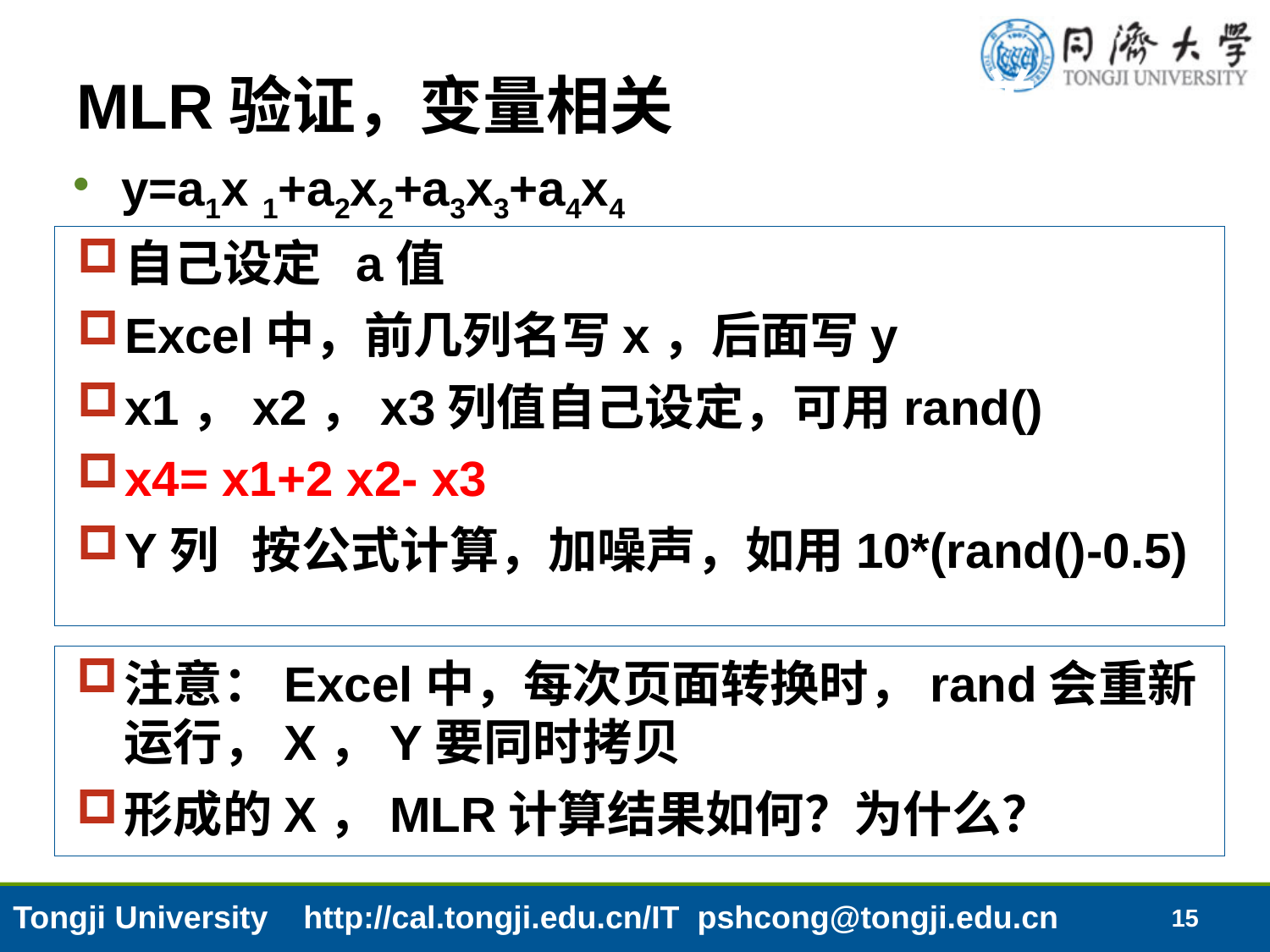

# Excel中模拟数据，体验线性相关
MLR验证，变量相关
y=a1x 1+a2x2+a3x3+a4x4

自己设定  a值
Excel中，前几列名写x，后面写y
x1，x2，x3列值自己设定，可用rand()
x4= x1+2 x2- x3
Y列   按公式计算，加噪声，如用10*(rand()-0.5)
注意：Excel中，每次页面转换时，rand会重新运行，X，Y要同时拷贝
形成的X，MLR计算结果如何？为什么？